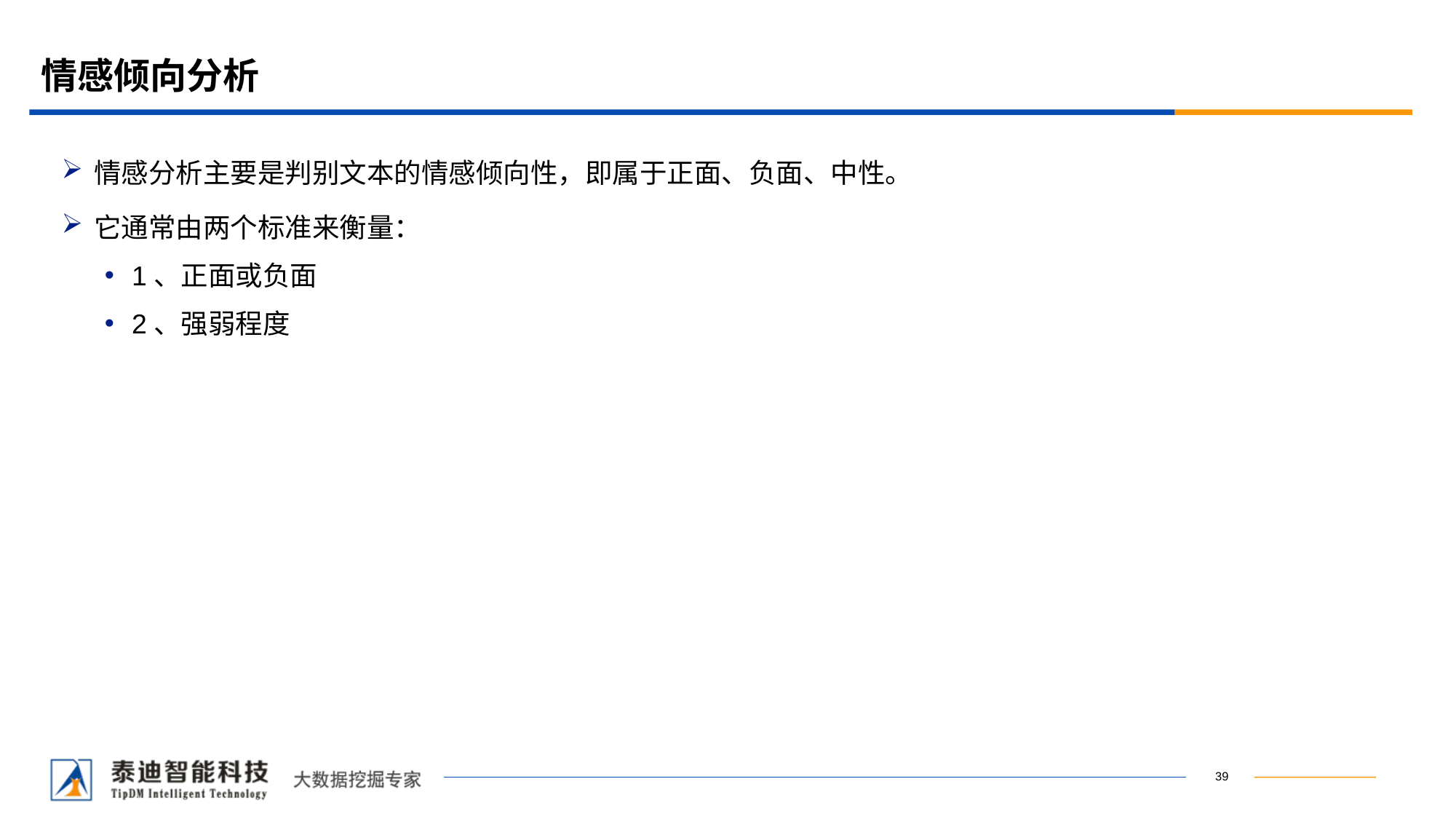

# 情感倾向分析
情感分析主要是判别文本的情感倾向性，即属于正面、负面、中性。
它通常由两个标准来衡量：
1、正面或负面
2、强弱程度